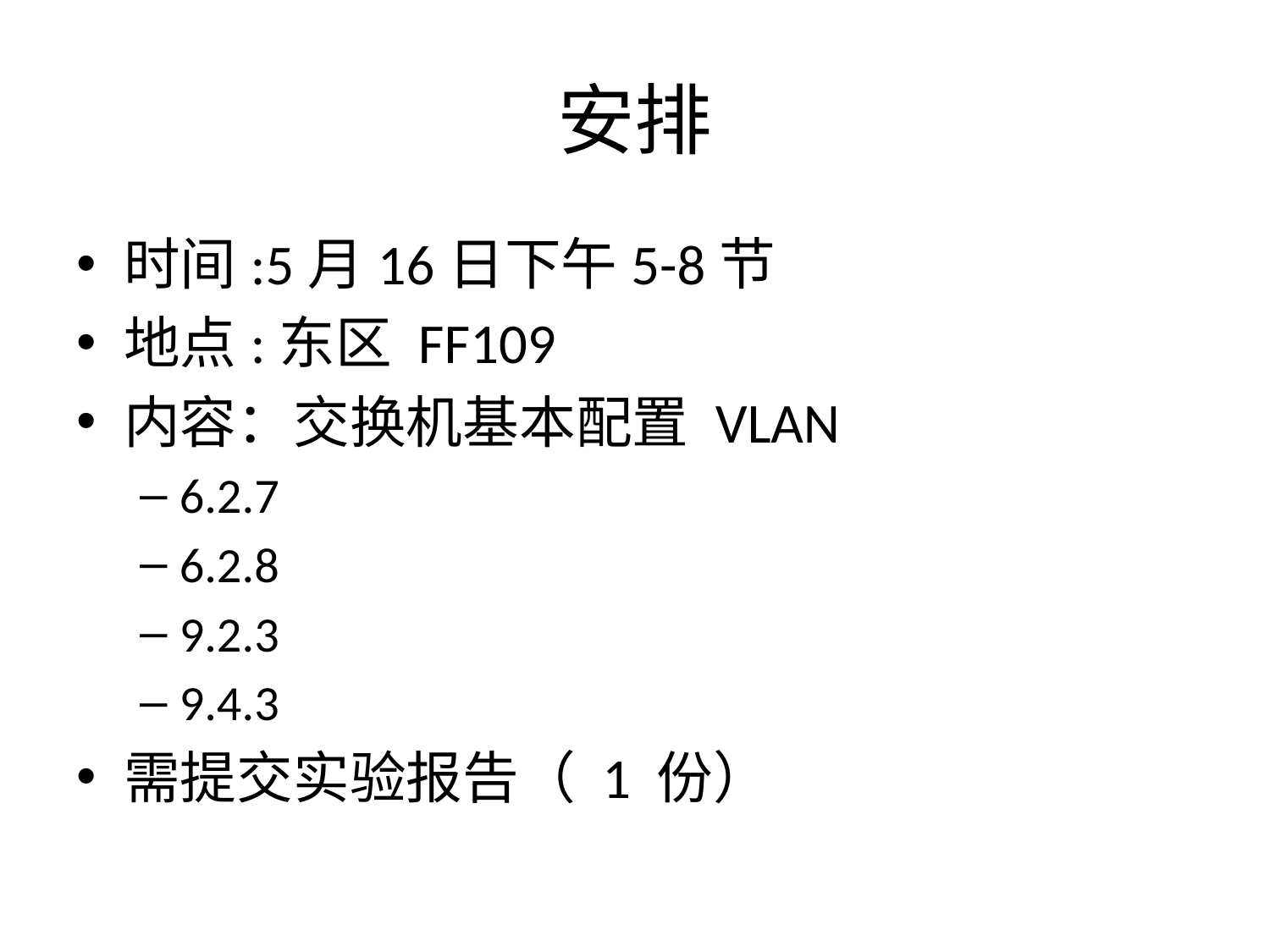

# 安排
时间:5月16日下午5-8节
地点:东区 FF109
内容：交换机基本配置 VLAN
6.2.7
6.2.8
9.2.3
9.4.3
需提交实验报告（ 1 份）